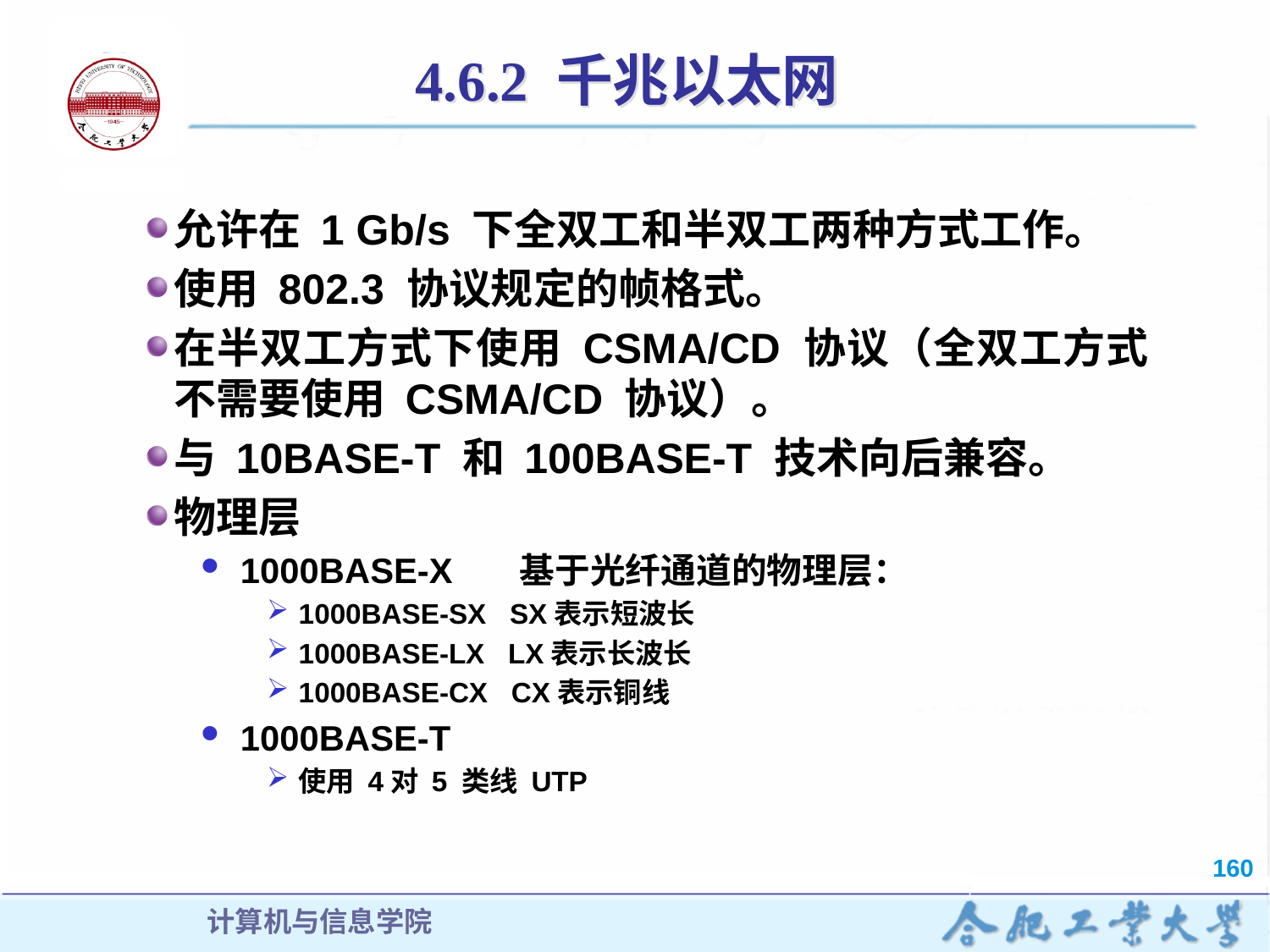

# 4.6.2 千兆以太网
允许在 1 Gb/s 下全双工和半双工两种方式工作。
使用 802.3 协议规定的帧格式。
在半双工方式下使用 CSMA/CD 协议（全双工方式不需要使用 CSMA/CD 协议）。
与 10BASE-T 和 100BASE-T 技术向后兼容。
物理层
1000BASE-X      基于光纤通道的物理层：
1000BASE-SX   SX表示短波长
1000BASE-LX   LX表示长波长
1000BASE-CX   CX表示铜线
1000BASE-T
使用 4对 5 类线 UTP